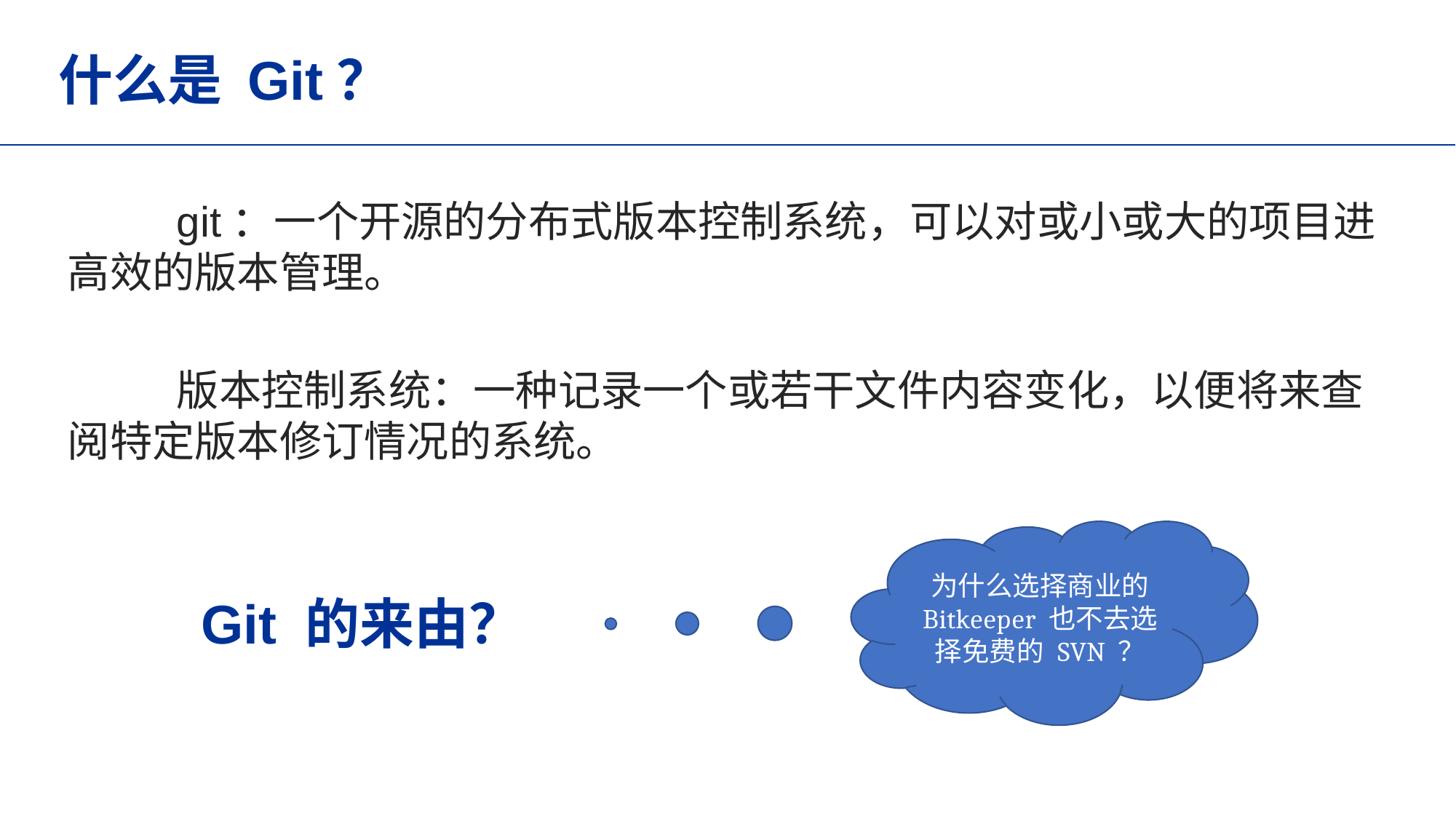

# 什么是 Git？
	git：一个开源的分布式版本控制系统，可以对或小或大的项目进高效的版本管理。

	版本控制系统：一种记录一个或若干文件内容变化，以便将来查阅特定版本修订情况的系统。

为什么选择商业的 Bitkeeper 也不去选择免费的 SVN ？

Git 的来由？